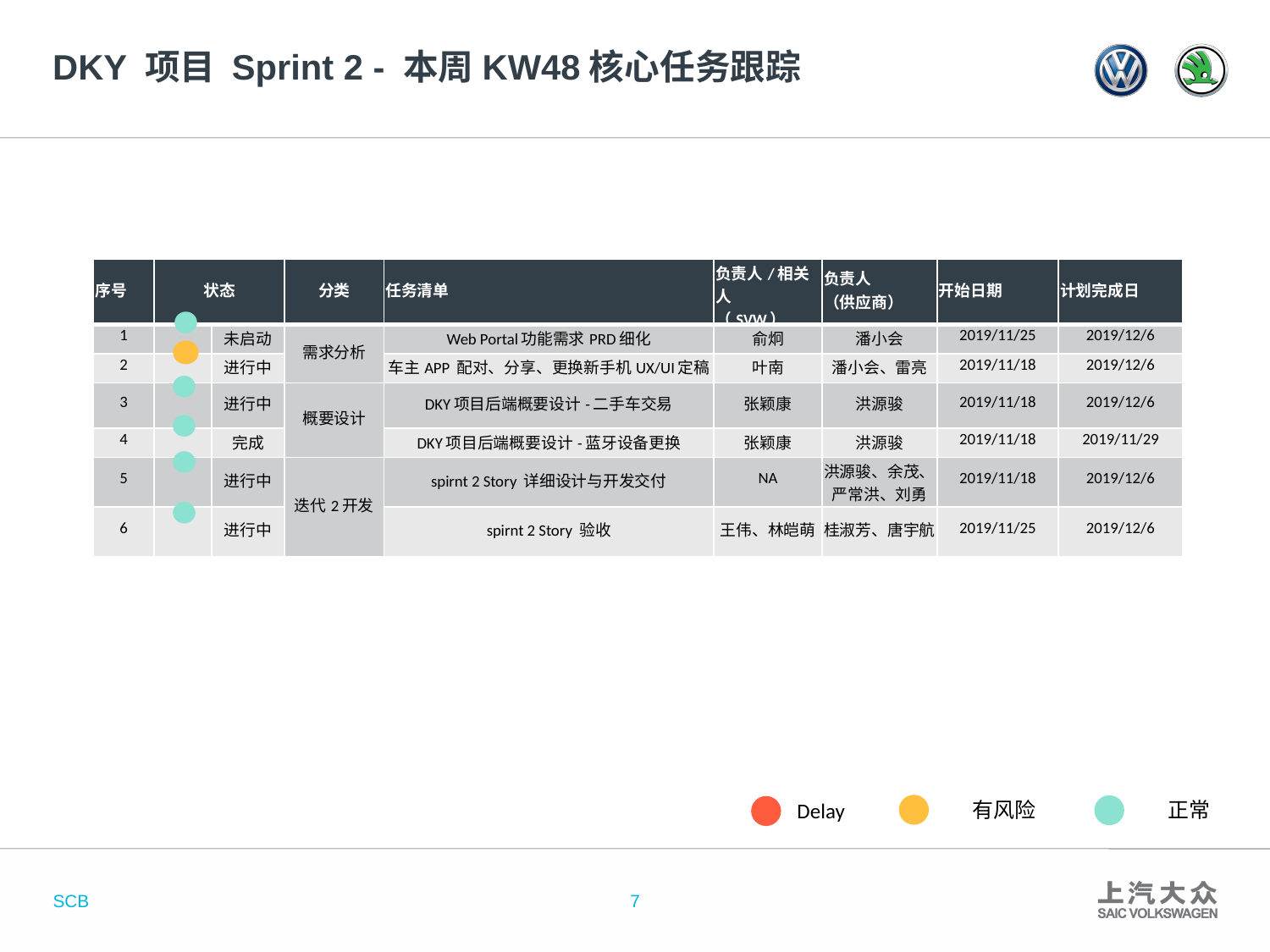

# DKY 项目 Sprint 2 - 本周KW48核心任务跟踪
| 序号 | 状态 |  | 分类 | 任务清单 | 负责人/相关人 （SVW） | 负责人 （供应商） | 开始日期 | 计划完成日 |
| --- | --- | --- | --- | --- | --- | --- | --- | --- |
| 1 |  | 未启动 | 需求分析 | Web Portal功能需求PRD细化 | 俞炯 | 潘小会 | 2019/11/25 | 2019/12/6 |
| 2 |  | 进行中 |  | 车主APP 配对、分享、更换新手机UX/UI定稿 | 叶南 | 潘小会、雷亮 | 2019/11/18 | 2019/12/6 |
| 3 |  | 进行中 | 概要设计 | DKY项目后端概要设计-二手车交易 | 张颖康 | 洪源骏 | 2019/11/18 | 2019/12/6 |
| 4 |  | 完成 |  | DKY项目后端概要设计-蓝牙设备更换 | 张颖康 | 洪源骏 | 2019/11/18 | 2019/11/29 |
| 5 |  | 进行中 | 迭代2开发 | spirnt 2 Story 详细设计与开发交付 | NA | 洪源骏、余茂、严常洪、刘勇 | 2019/11/18 | 2019/12/6 |
| 6 |  | 进行中 |  | spirnt 2 Story 验收 | 王伟、林皑萌 | 桂淑芳、唐宇航 | 2019/11/25 | 2019/12/6 |

有风险
正常
Delay